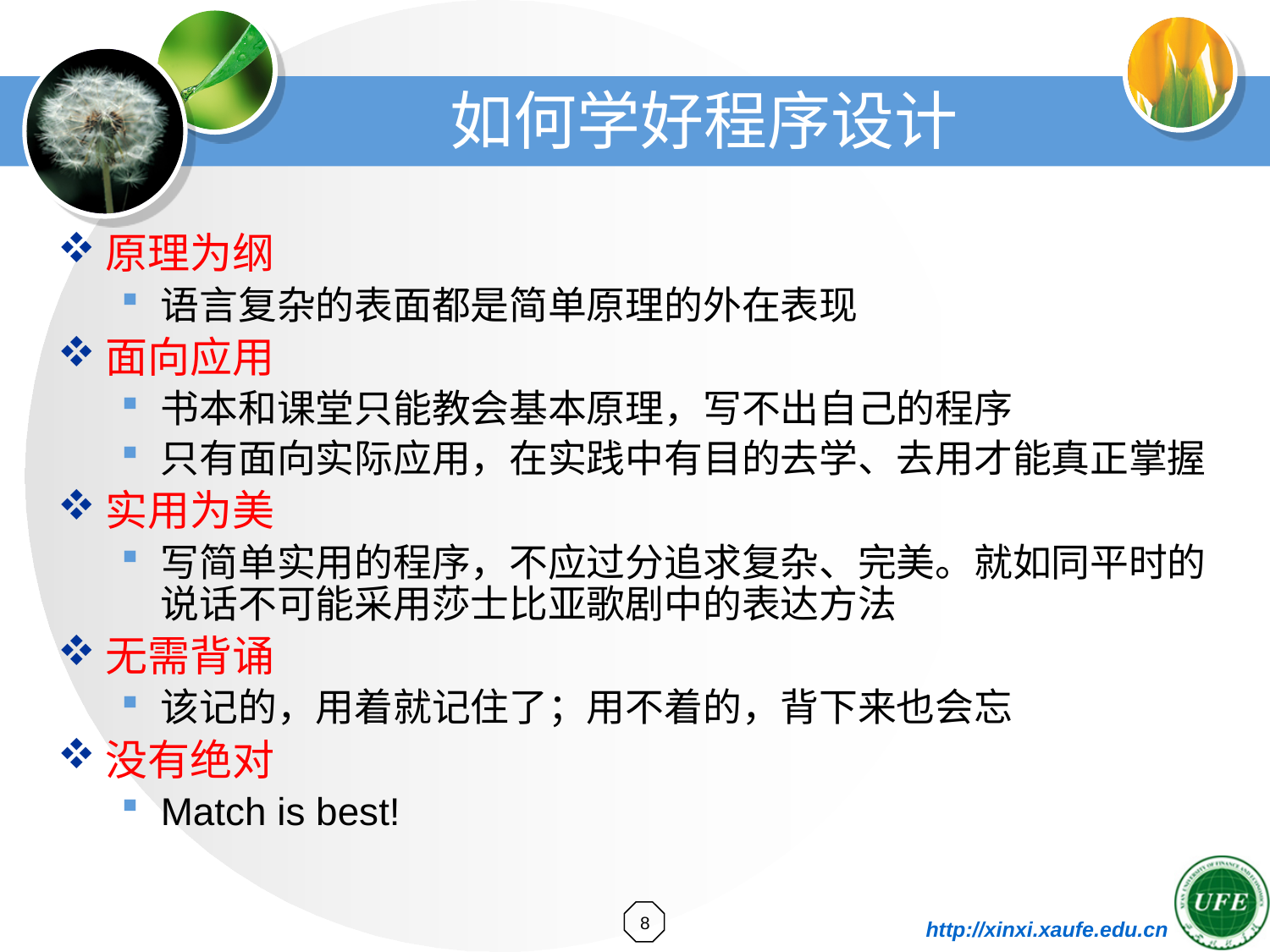

# 如何学好程序设计
原理为纲
语言复杂的表面都是简单原理的外在表现
面向应用
书本和课堂只能教会基本原理，写不出自己的程序
只有面向实际应用，在实践中有目的去学、去用才能真正掌握
实用为美
写简单实用的程序，不应过分追求复杂、完美。就如同平时的说话不可能采用莎士比亚歌剧中的表达方法
无需背诵
该记的，用着就记住了；用不着的，背下来也会忘
没有绝对
Match is best!
8
http://xinxi.xaufe.edu.cn